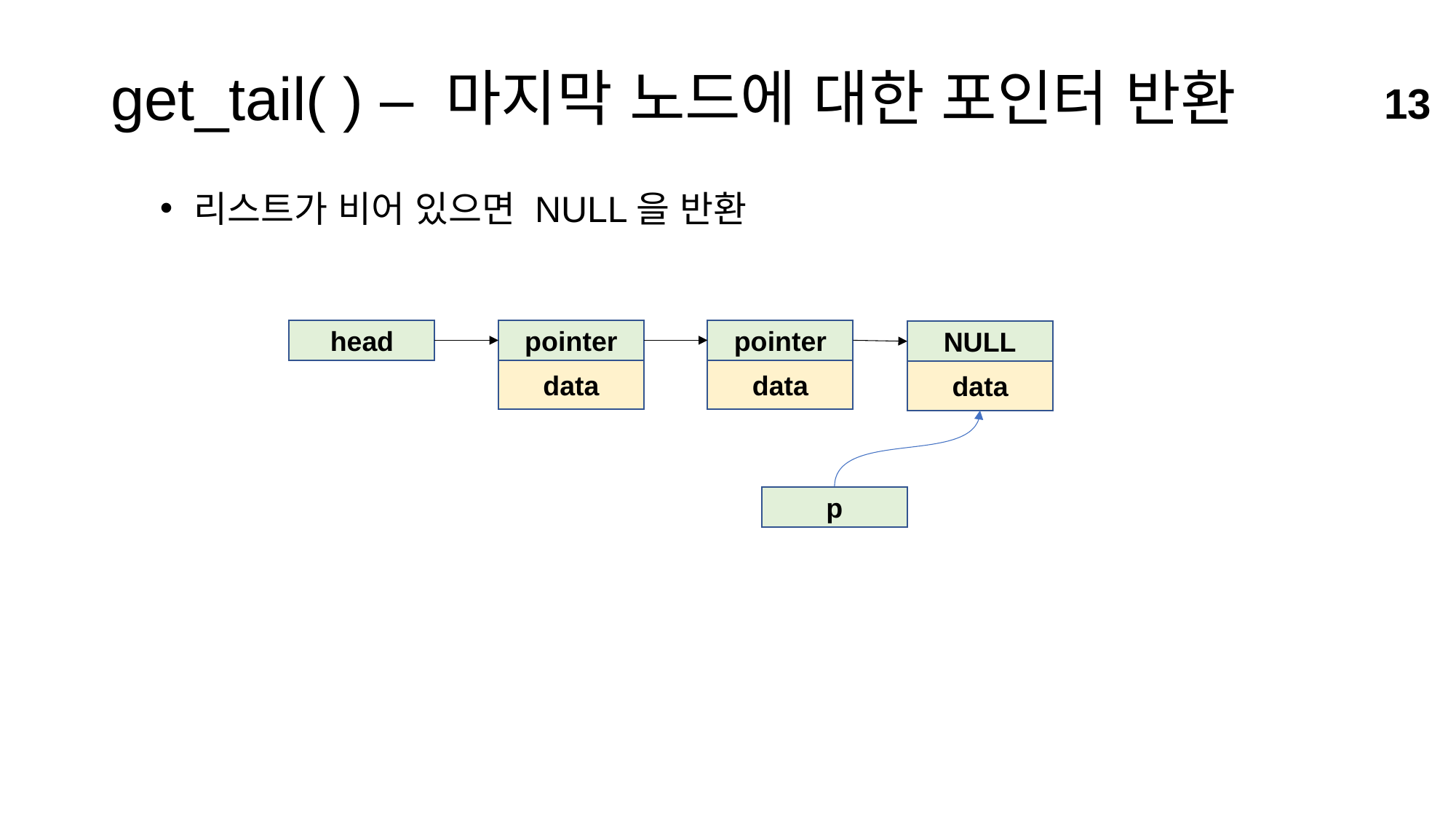

# get_tail( ) – 마지막 노드에 대한 포인터 반환
13
리스트가 비어 있으면 NULL을 반환
head
pointer
pointer
NULL
data
data
data
p